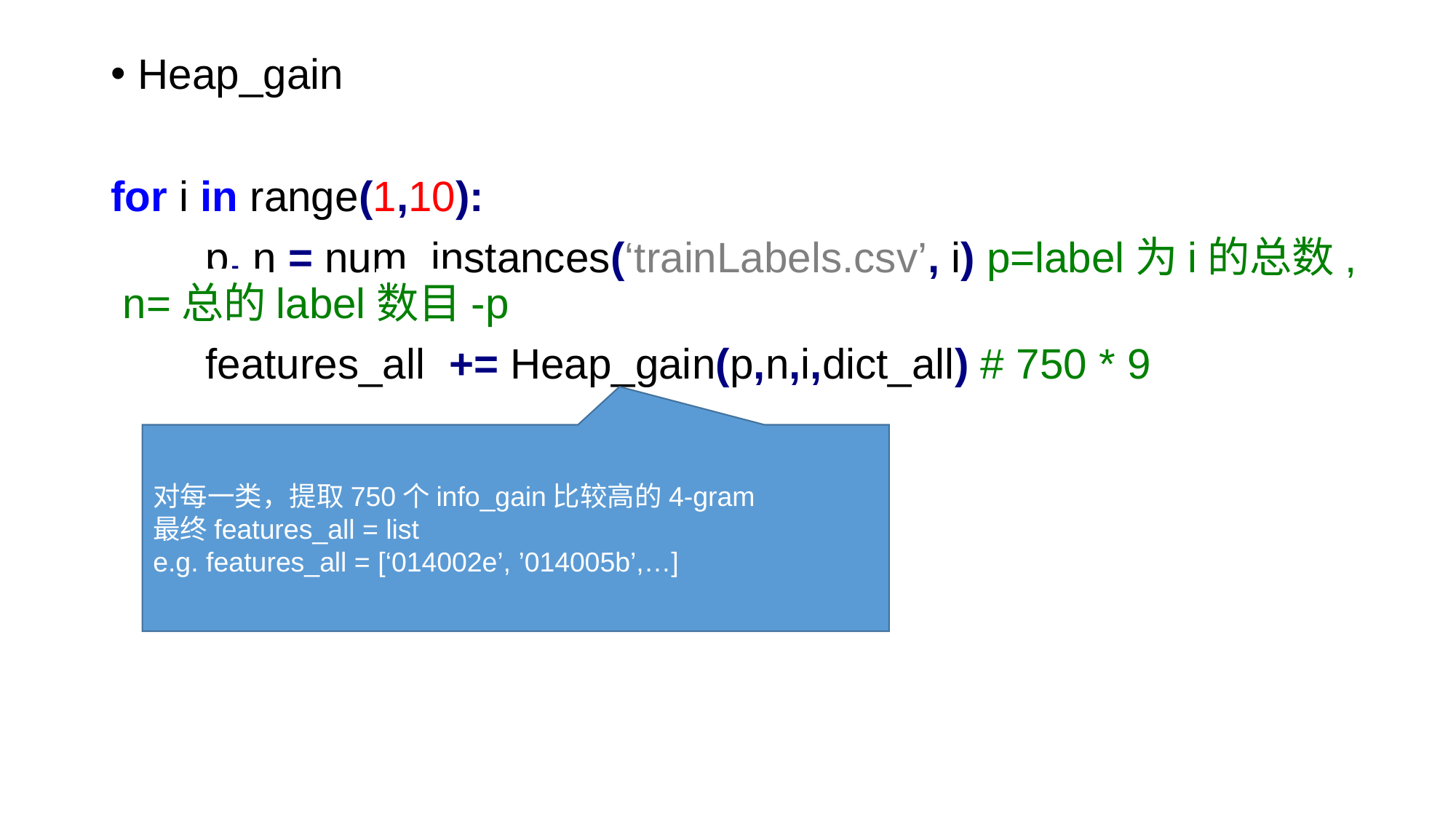

Heap_gain

for i in range(1,10):
        p, n = num_instances(‘trainLabels.csv’, i) p=label为i的总数, n=总的label数目-p
        features_all  += Heap_gain(p,n,i,dict_all) # 750 * 9
对每一类，提取750个info_gain比较高的4-gram
最终features_all = list
e.g. features_all = [‘014002e’, ’014005b’,…]